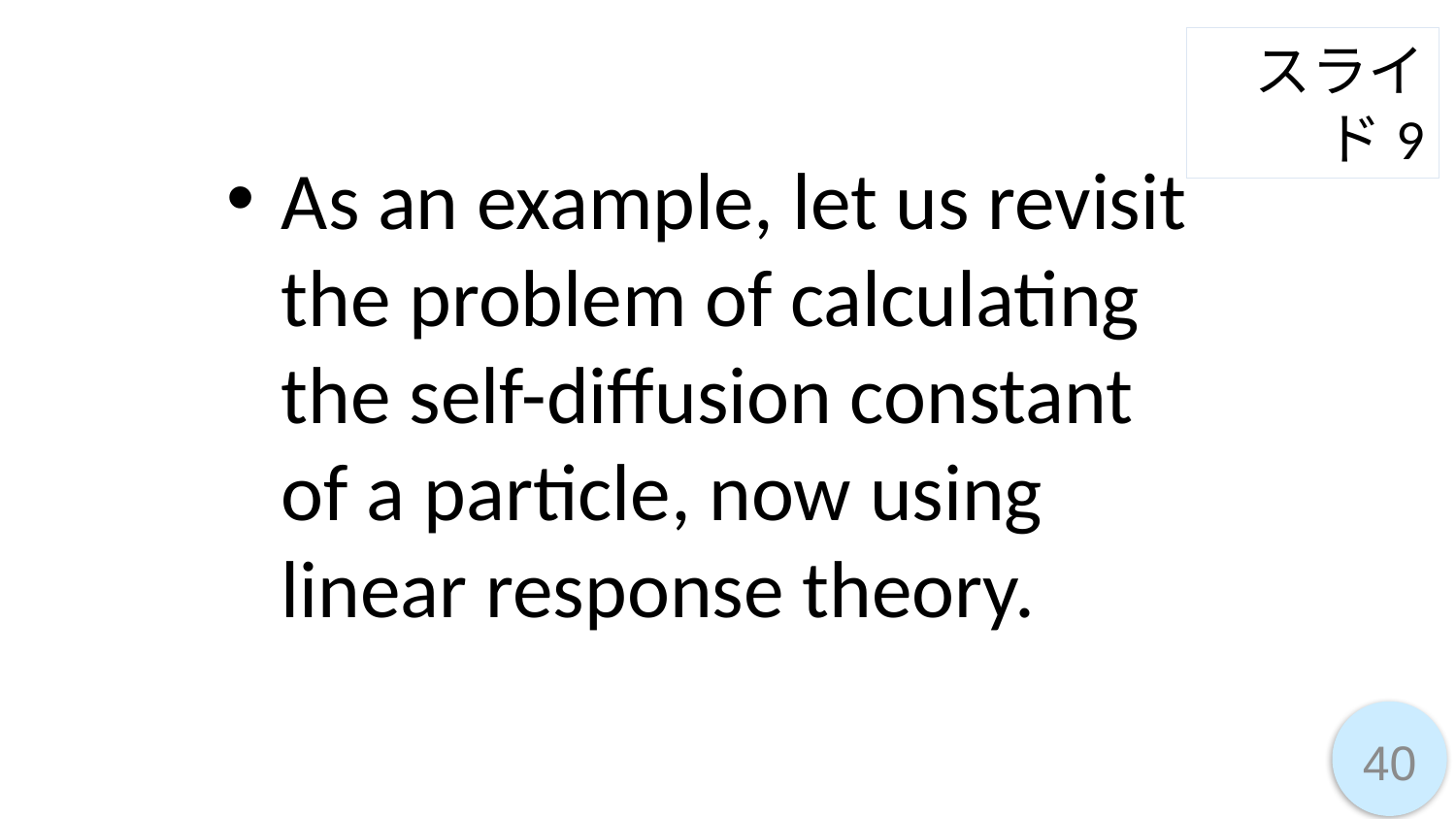

スライド9
As an example, let us revisit the problem of calculating the self-diffusion constant of a particle, now using linear response theory.
40